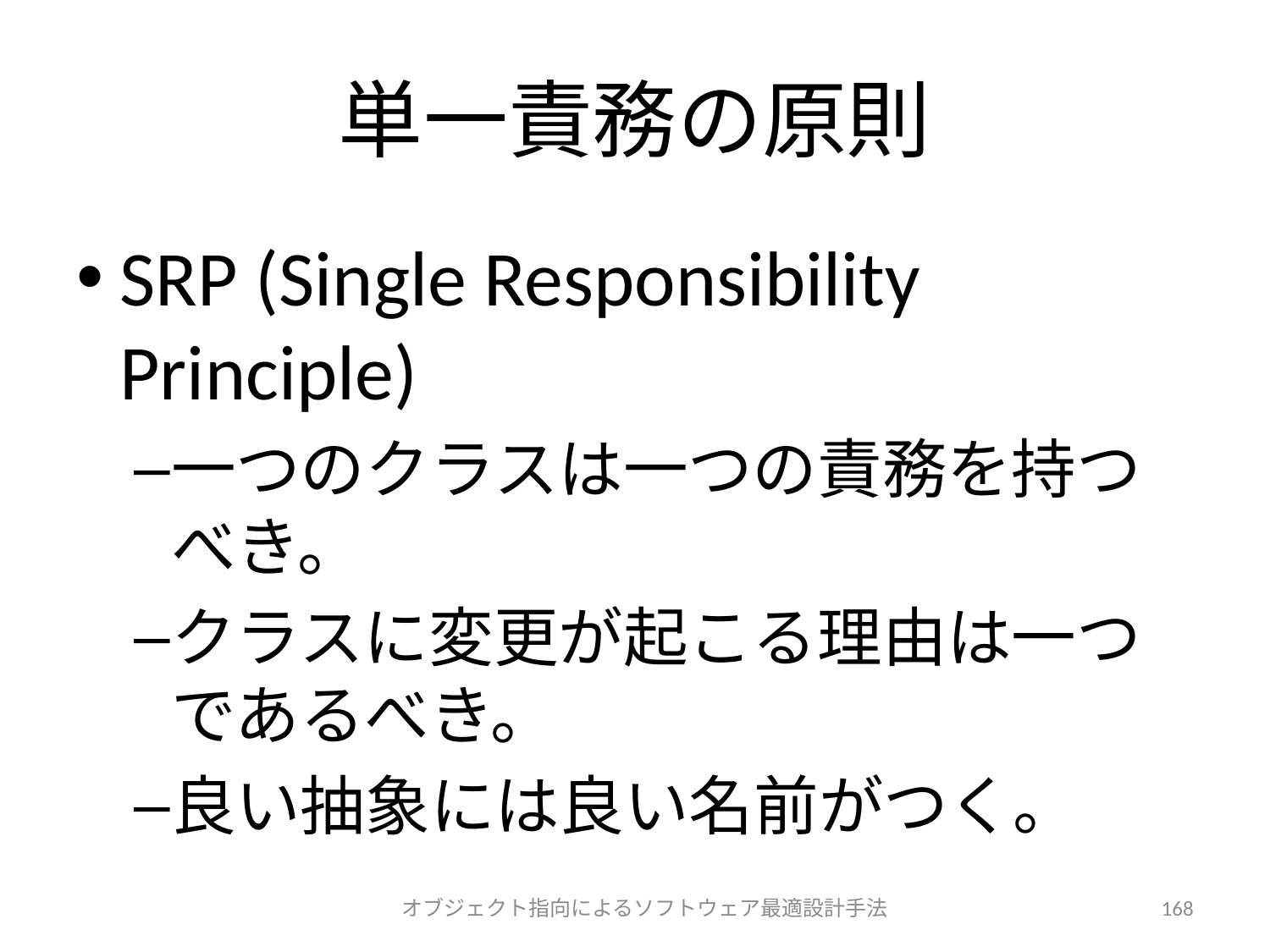

# 単一責務の原則
SRP (Single Responsibility Principle)
一つのクラスは一つの責務を持つべき。
クラスに変更が起こる理由は一つであるべき。
良い抽象には良い名前がつく。

オブジェクト指向によるソフトウェア最適設計手法
168